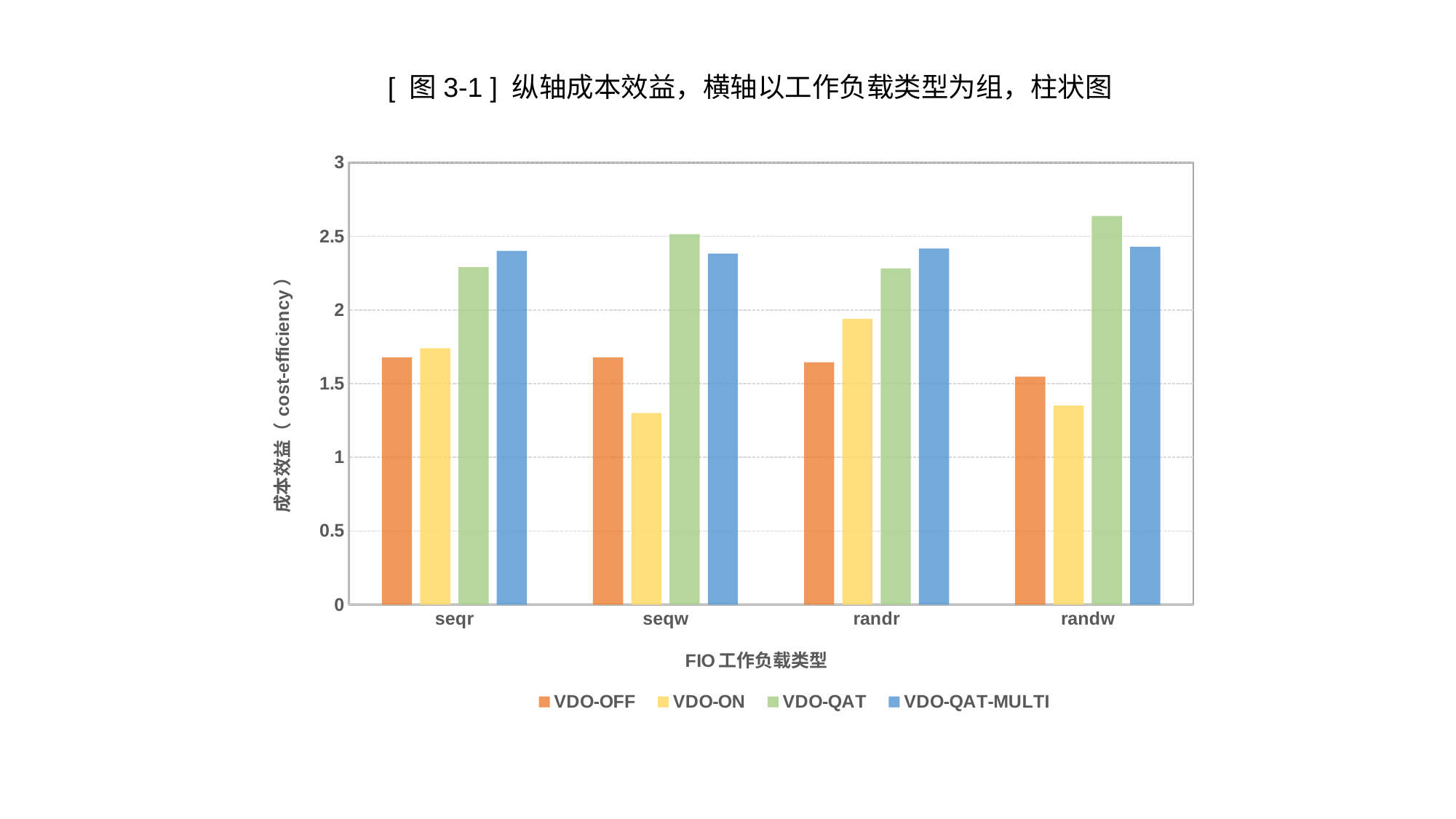

[ 图3-1 ] 纵轴成本效益，横轴以工作负载类型为组，柱状图

### Chart

| Category | VDO-OFF | VDO-ON | VDO-QAT | VDO-QAT-MULTI |
|---|---|---|---|---|
| seqr | 1.678 | 1.74 | 2.291 | 2.401 |
| seqw | 1.678 | 1.301 | 2.514 | 2.382 |
| randr | 1.645 | 1.94 | 2.282 | 2.417 |
| randw | 1.548 | 1.351 | 2.638 | 2.429 |